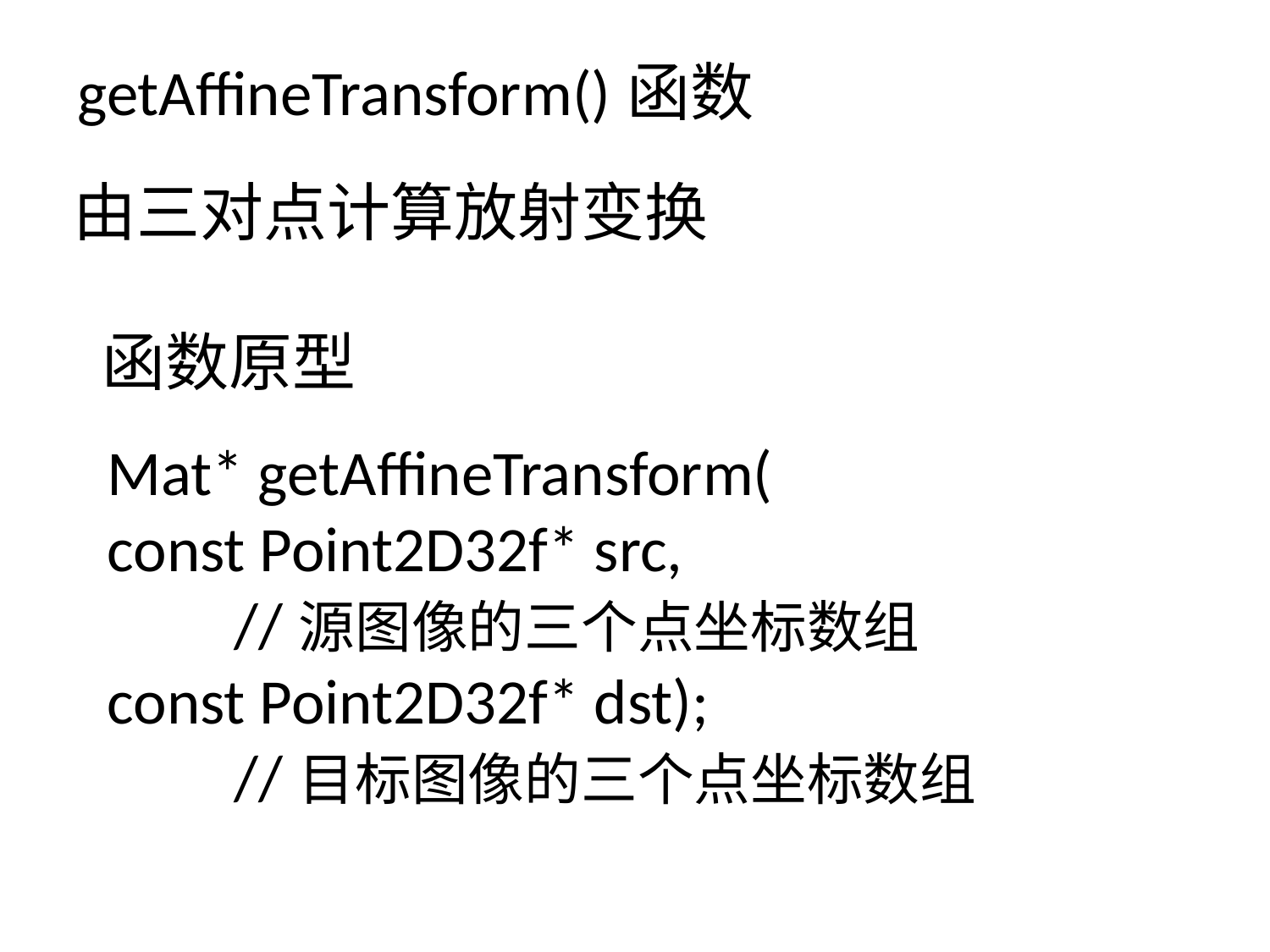

getAffineTransform()函数
由三对点计算放射变换
函数原型
Mat* getAffineTransform(
const Point2D32f* src,
	//源图像的三个点坐标数组
const Point2D32f* dst);
	//目标图像的三个点坐标数组